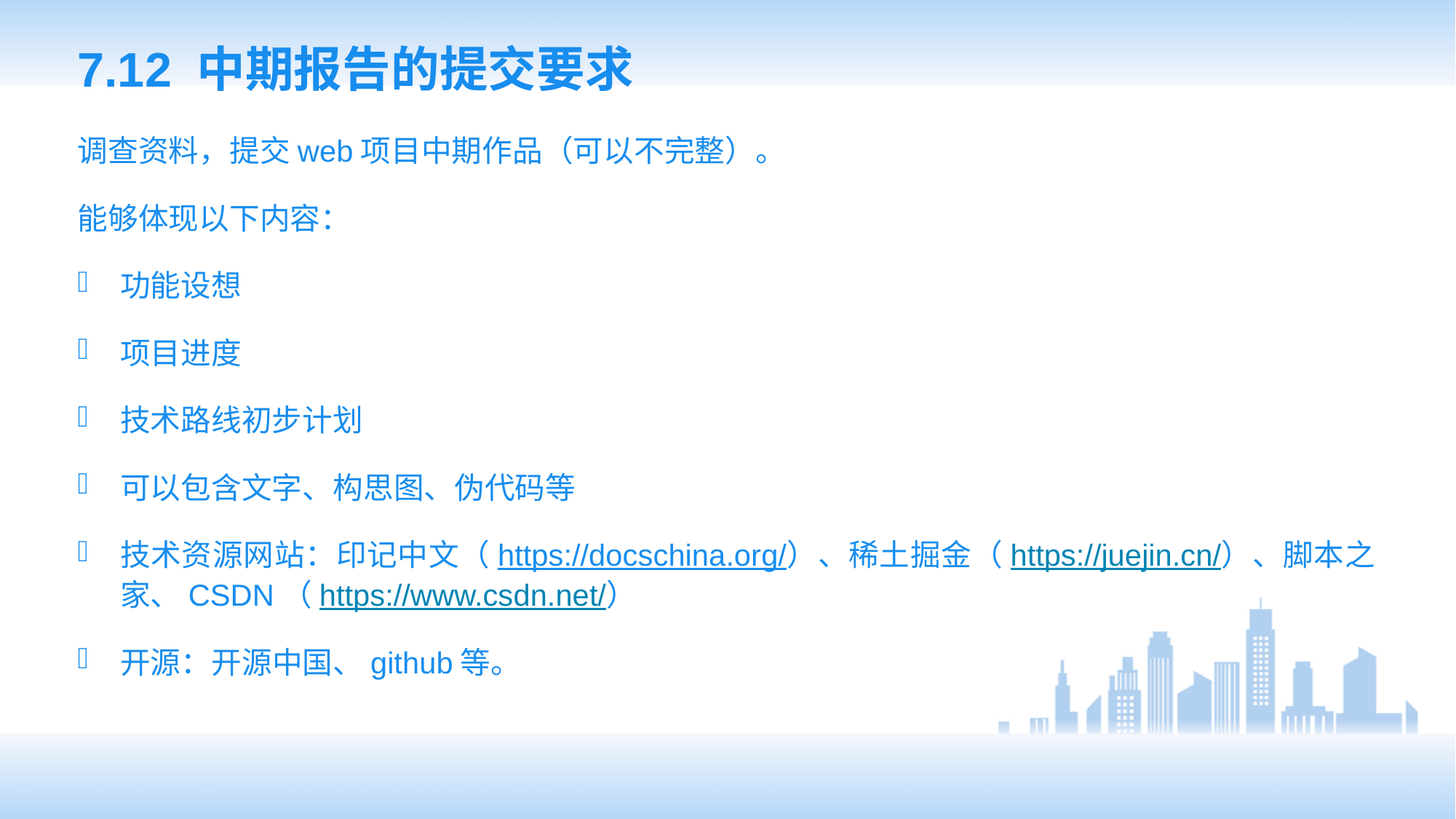

# 7.12 中期报告的提交要求
调查资料，提交web项目中期作品（可以不完整）。
能够体现以下内容：
功能设想
项目进度
技术路线初步计划
可以包含文字、构思图、伪代码等
技术资源网站：印记中文（https://docschina.org/）、稀土掘金（https://juejin.cn/）、脚本之家、CSDN（https://www.csdn.net/）
开源：开源中国、github等。